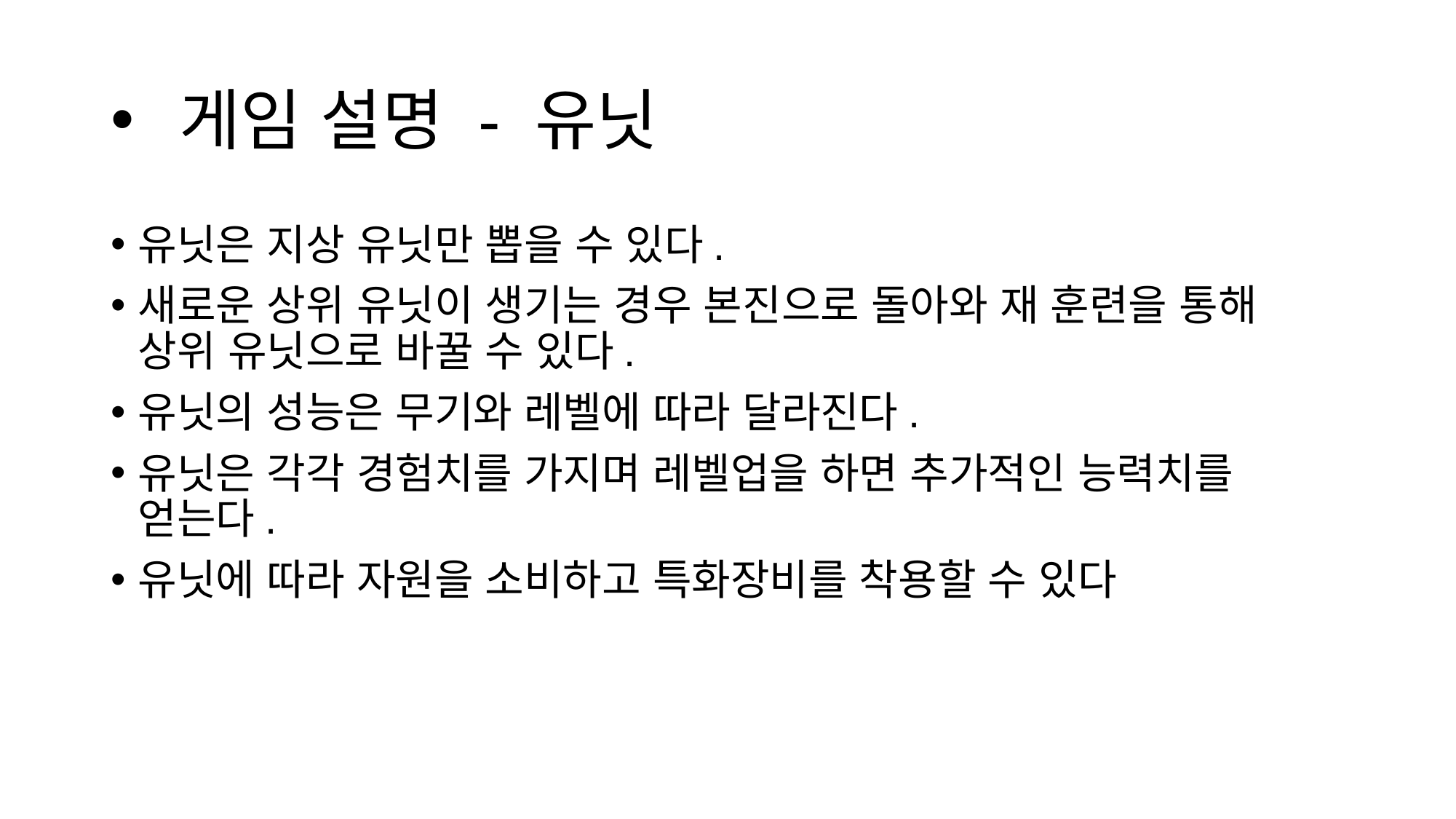

# 게임 설명 - 유닛
유닛은 지상 유닛만 뽑을 수 있다.
새로운 상위 유닛이 생기는 경우 본진으로 돌아와 재 훈련을 통해 상위 유닛으로 바꿀 수 있다.
유닛의 성능은 무기와 레벨에 따라 달라진다.
유닛은 각각 경험치를 가지며 레벨업을 하면 추가적인 능력치를 얻는다.
유닛에 따라 자원을 소비하고 특화장비를 착용할 수 있다